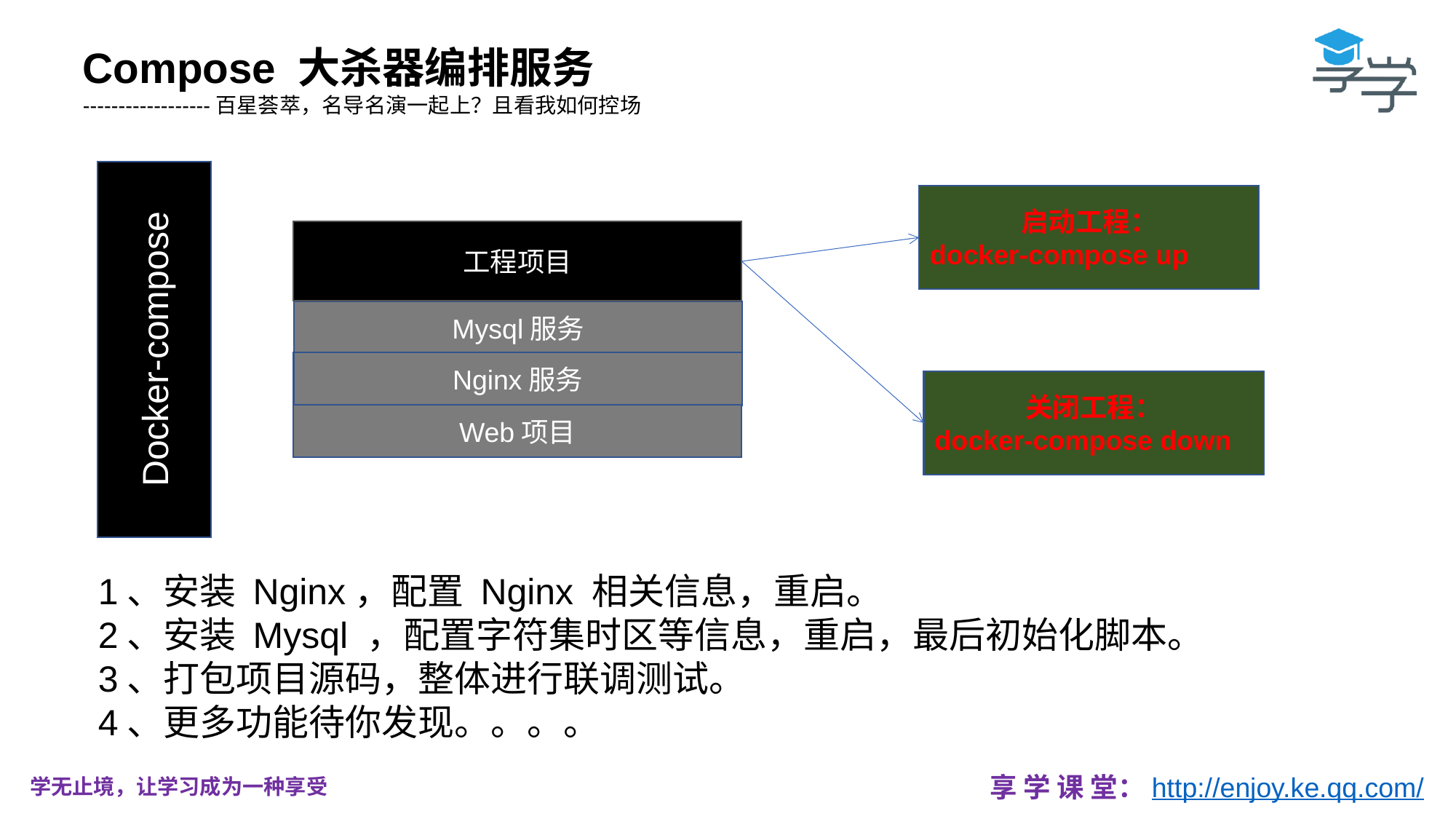

Compose 大杀器编排服务
------------------百星荟萃，名导名演一起上？且看我如何控场
启动工程：
docker-compose up
工程项目
Docker-compose
Mysql服务
Nginx服务
关闭工程：
docker-compose down
Web项目
1、安装 Nginx，配置 Nginx 相关信息，重启。
2、安装 Mysql ，配置字符集时区等信息，重启，最后初始化脚本。
3、打包项目源码，整体进行联调测试。
4、更多功能待你发现。。。。